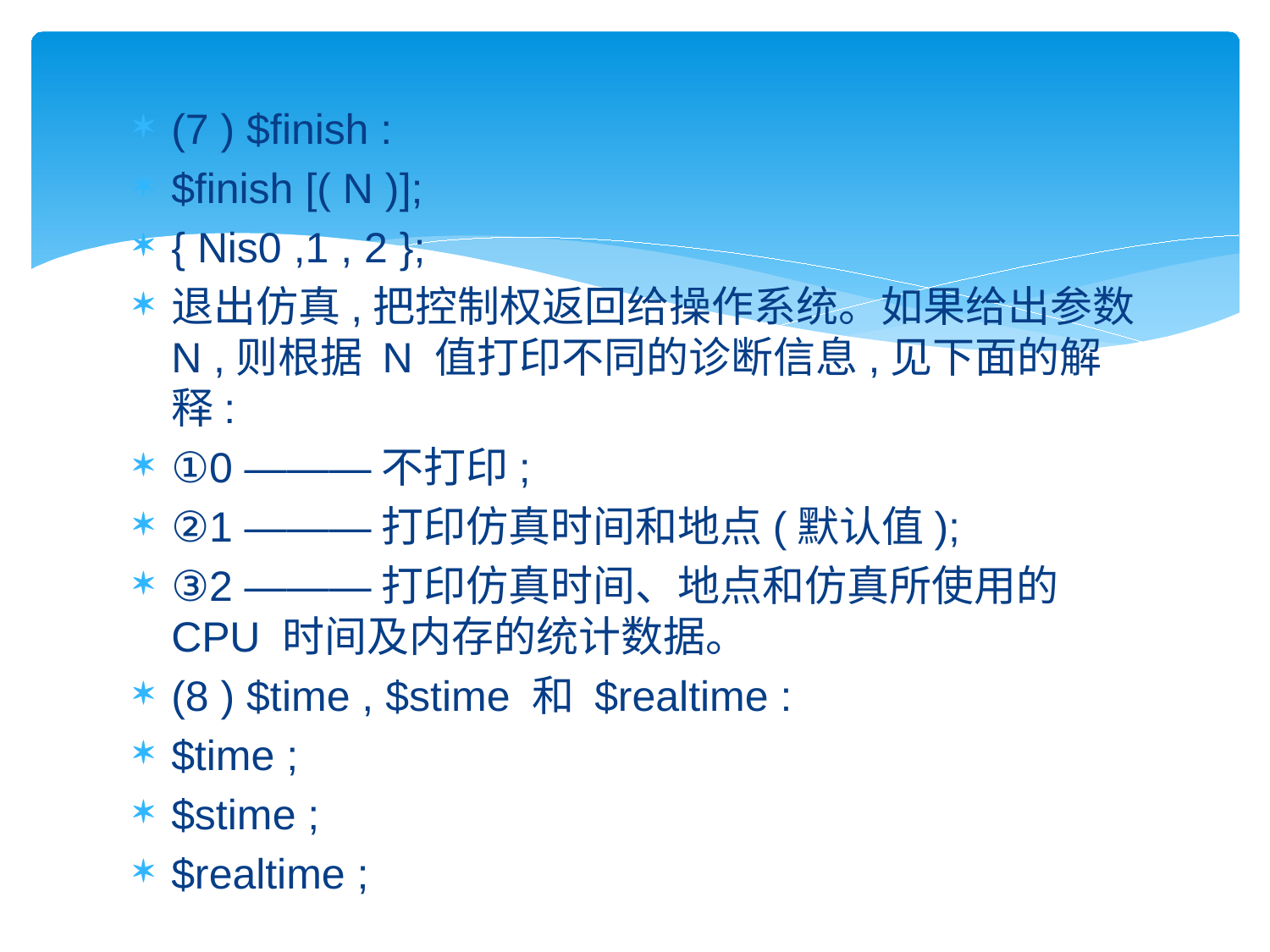

#
(7 ) $finish :
$finish [( N )];
{ Nis0 ,1 , 2 };
退出仿真,把控制权返回给操作系统。如果给出参数 N ,则根据 N 值打印不同的诊断信息,见下面的解释:
①0 ———不打印;
②1 ———打印仿真时间和地点(默认值);
③2 ———打印仿真时间、地点和仿真所使用的 CPU 时间及内存的统计数据。
(8 ) $time , $stime 和 $realtime :
$time ;
$stime ;
$realtime ;